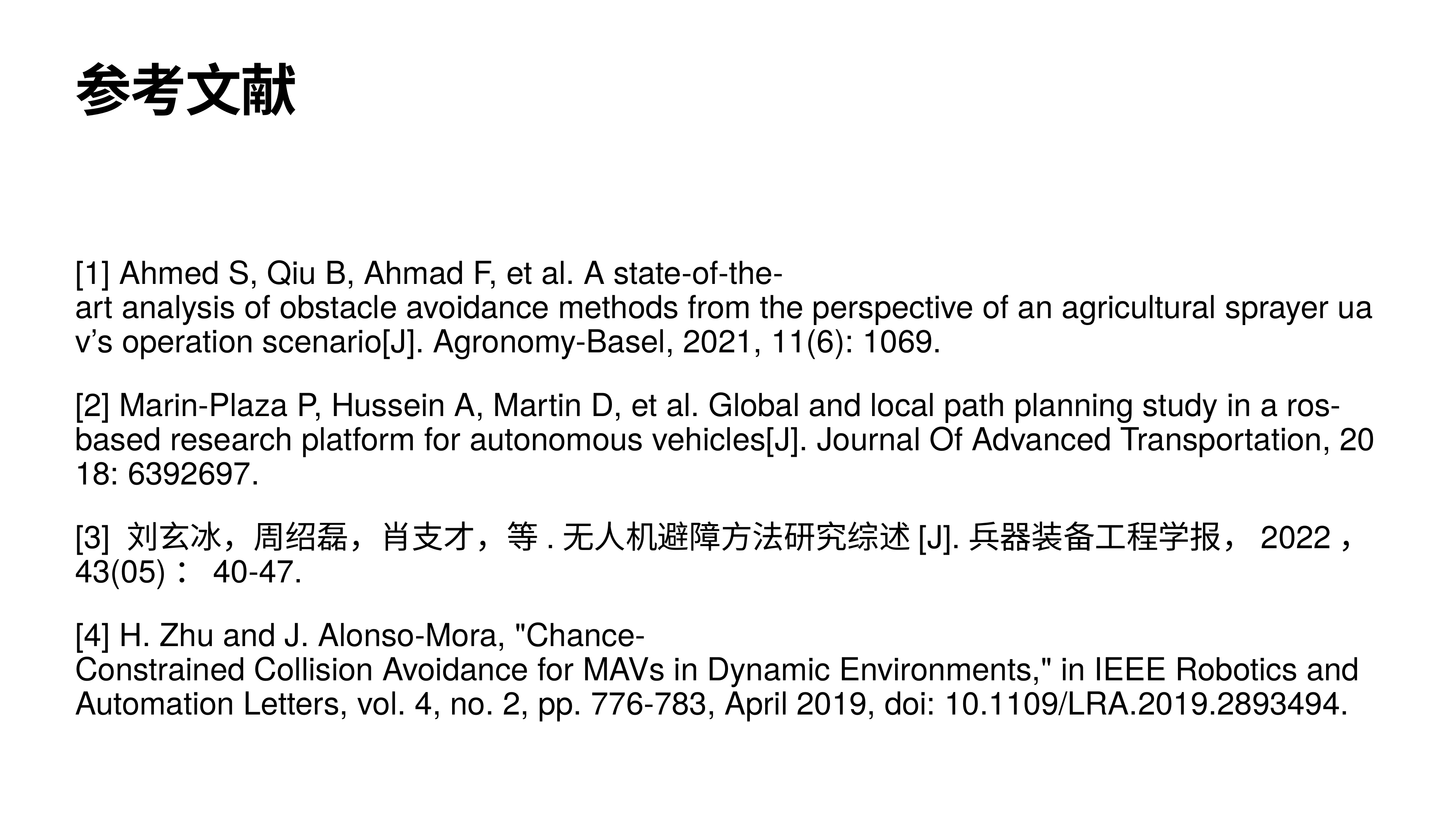

# 参考文献

[1] Ahmed S, Qiu B, Ahmad F, et al. A state-of-the-art analysis of obstacle avoidance methods from the perspective of an agricultural sprayer uav’s operation scenario[J]. Agronomy-Basel, 2021, 11(6): 1069.
[2] Marin-Plaza P, Hussein A, Martin D, et al. Global and local path planning study in a ros-based research platform for autonomous vehicles[J]. Journal Of Advanced Transportation, 2018: 6392697.
[3] 刘玄冰，周绍磊，肖支才，等.无人机避障方法研究综述[J].兵器装备工程学报，2022，43(05)：40-47.
[4] H. Zhu and J. Alonso-Mora, "Chance-Constrained Collision Avoidance for MAVs in Dynamic Environments," in IEEE Robotics and Automation Letters, vol. 4, no. 2, pp. 776-783, April 2019, doi: 10.1109/LRA.2019.2893494.